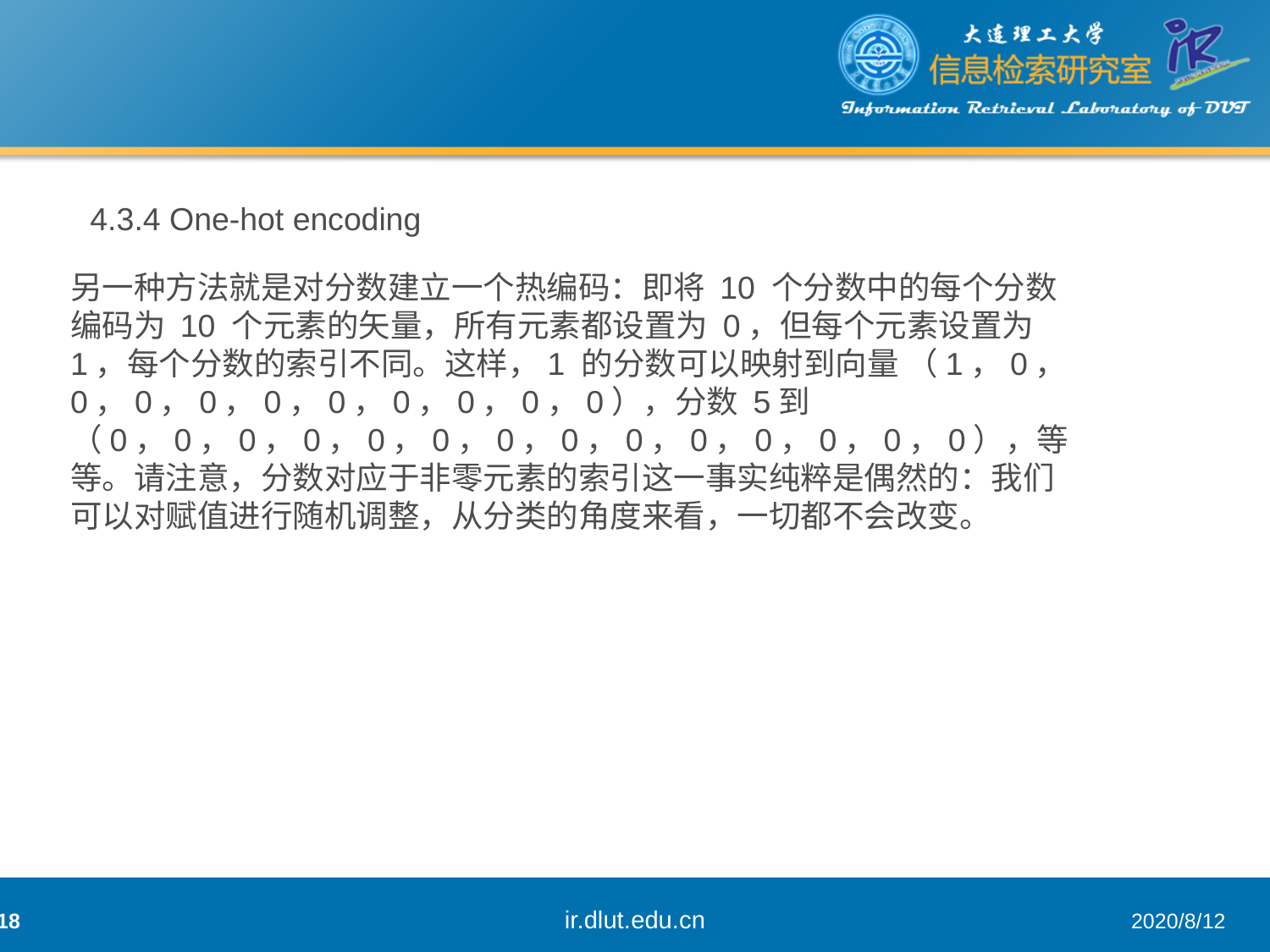

4.3.4 One-hot encoding
另一种方法就是对分数建立一个热编码：即将 10 个分数中的每个分数编码为 10 个元素的矢量，所有元素都设置为 0，但每个元素设置为 1，每个分数的索引不同。这样，1 的分数可以映射到向量 （1，0，0，0，0，0，0，0，0，0，0），分数 5到（0，0，0，0，0，0，0，0，0，0，0，0，0，0），等等。请注意，分数对应于非零元素的索引这一事实纯粹是偶然的：我们可以对赋值进行随机调整，从分类的角度来看，一切都不会改变。